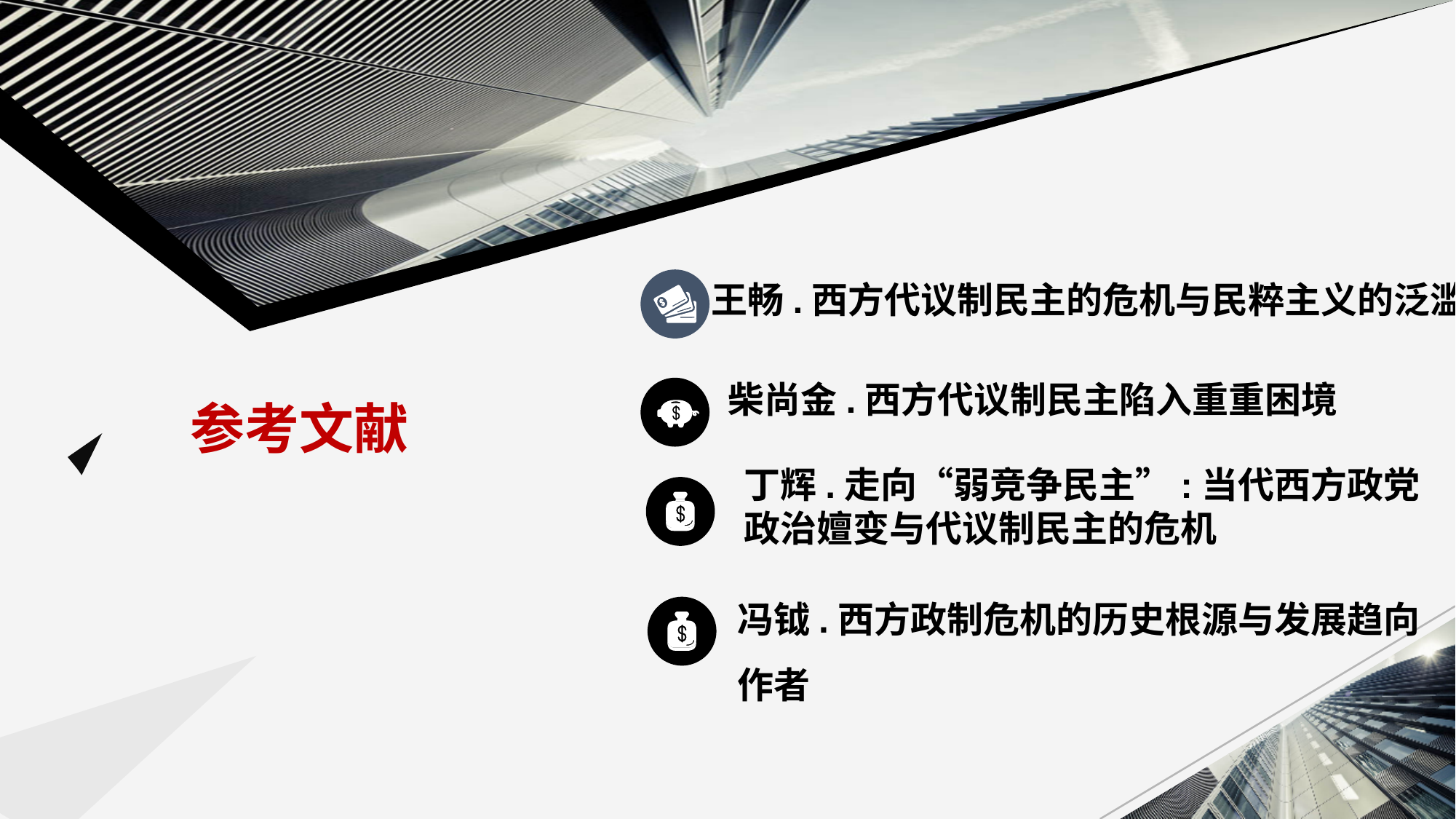

王畅.西方代议制民主的危机与民粹主义的泛滥
柴尚金.西方代议制民主陷入重重困境

参考文献

丁辉.走向“弱竞争民主”:当代西方政党政治嬗变与代议制民主的危机

冯钺.西方政制危机的历史根源与发展趋向作者